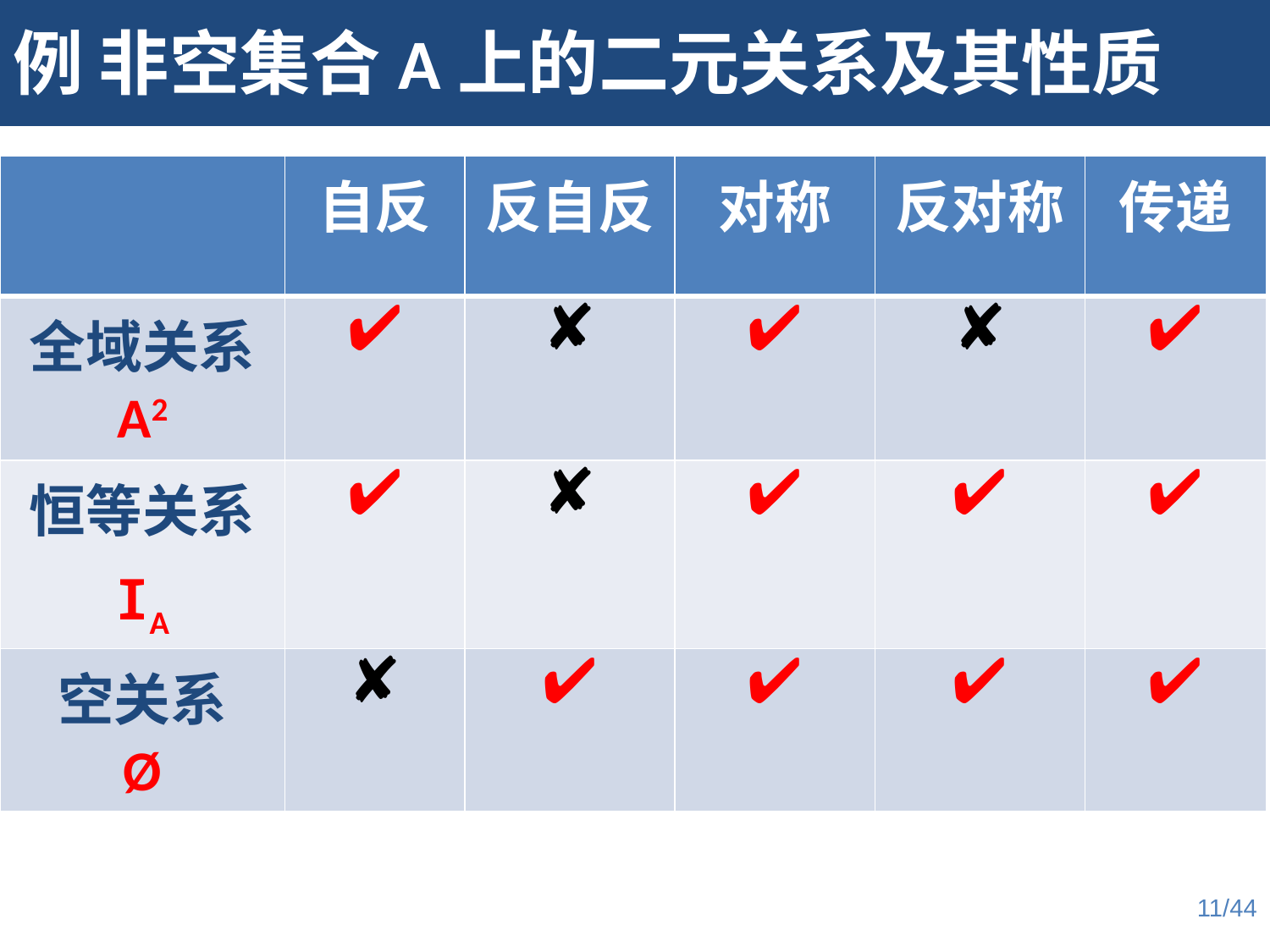

例 非空集合A上的二元关系及其性质
|  | 自反 | 反自反 | 对称 | 反对称 | 传递 |
| --- | --- | --- | --- | --- | --- |
| 全域关系 A2 | ✔ | ✘ | ✔ | ✘ | ✔ |
| 恒等关系 IA | ✔ | ✘ | ✔ | ✔ | ✔ |
| 空关系 Ø | ✘ | ✔ | ✔ | ✔ | ✔ |
11/44